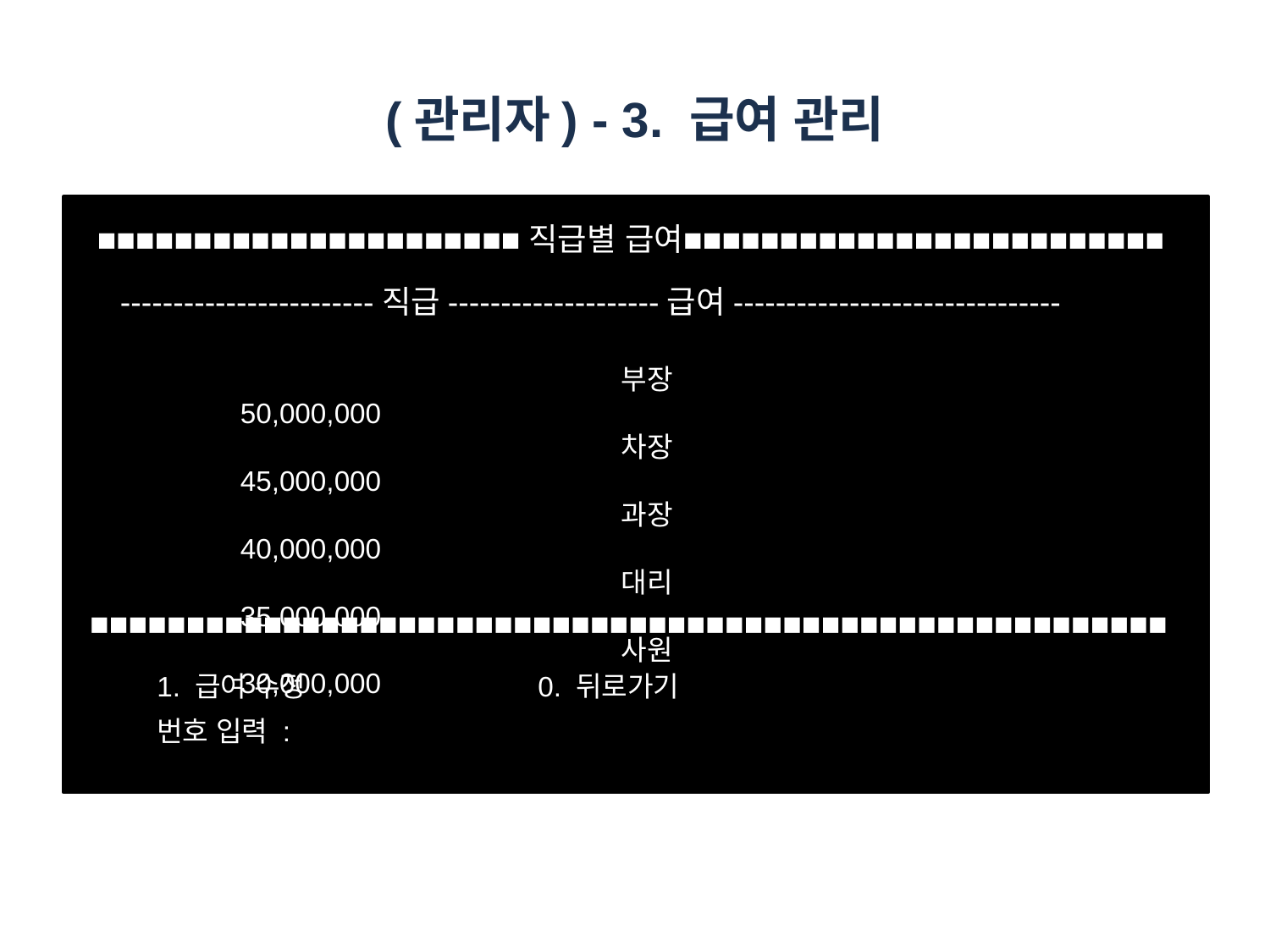

# (관리자) - 3. 급여 관리
■■■■■■■■■■■■■■■■■■■■■■■■■■■■■■■■■■■■■■■■■■■■■■■■■■■■■■■■

■■■■■■■■■■■■■■■■■■■■■■직급별 급여■■■■■■■■■■■■■■■■■■■■■■■■■
------------------------직급--------------------급여-------------------------------
				부장				50,000,000
				차장				45,000,000
				과장				40,000,000
				대리				35,000,000
				사원				30,000,000
■■■■■■■■■■■■■■■■■■■■■■■■■■■■■■■■■■■■■■■■■■■■■■■■■■■■■■■■
1. 급여 수정		0. 뒤로가기
번호 입력 :